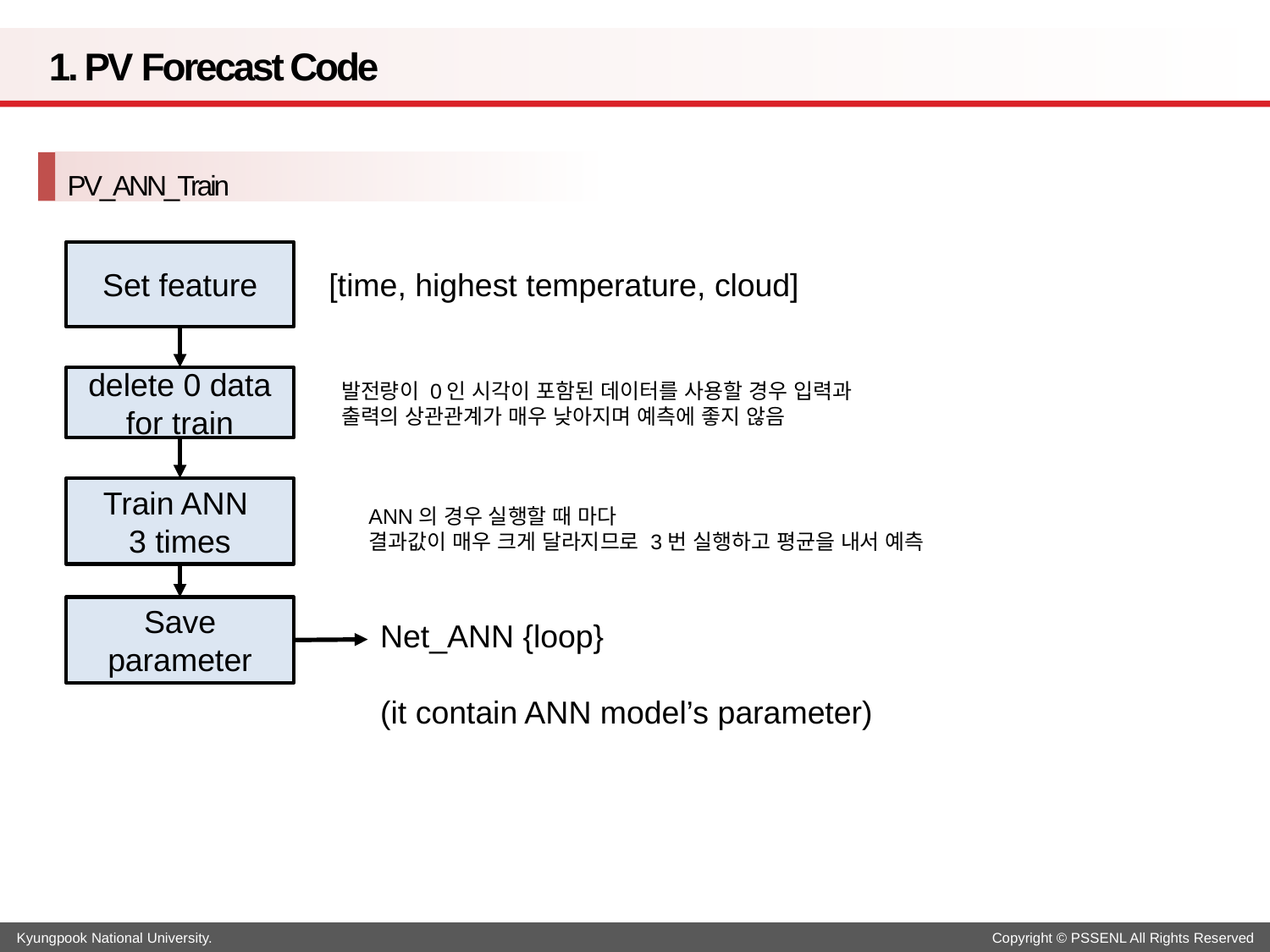

# 1. PV Forecast Code

PV_ANN_Train
Set feature
[time, highest temperature, cloud]
delete 0 data for train
발전량이 0인 시각이 포함된 데이터를 사용할 경우 입력과
출력의 상관관계가 매우 낮아지며 예측에 좋지 않음
Train ANN
3 times
ANN의 경우 실행할 때 마다
결과값이 매우 크게 달라지므로 3번 실행하고 평균을 내서 예측
Save parameter
Net_ANN {loop}

(it contain ANN model’s parameter)